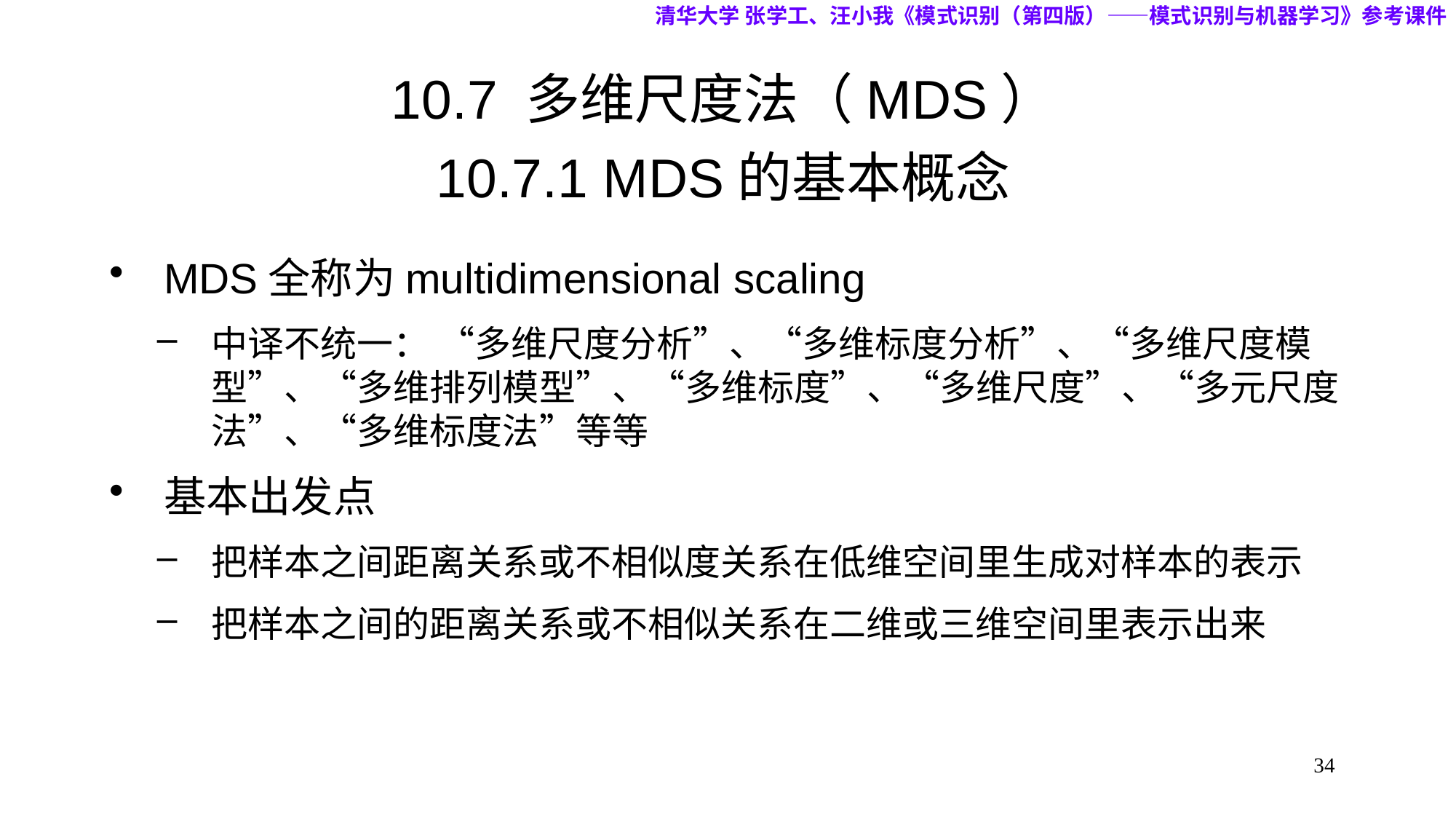

清华大学 张学工、汪小我《模式识别（第四版）——模式识别与机器学习》参考课件
# 10.7 多维尺度法（MDS） 10.7.1 MDS的基本概念
MDS全称为multidimensional scaling
中译不统一： “多维尺度分析”、“多维标度分析”、“多维尺度模型”、“多维排列模型”、“多维标度”、“多维尺度”、“多元尺度法”、“多维标度法”等等
基本出发点
把样本之间距离关系或不相似度关系在低维空间里生成对样本的表示
把样本之间的距离关系或不相似关系在二维或三维空间里表示出来
34